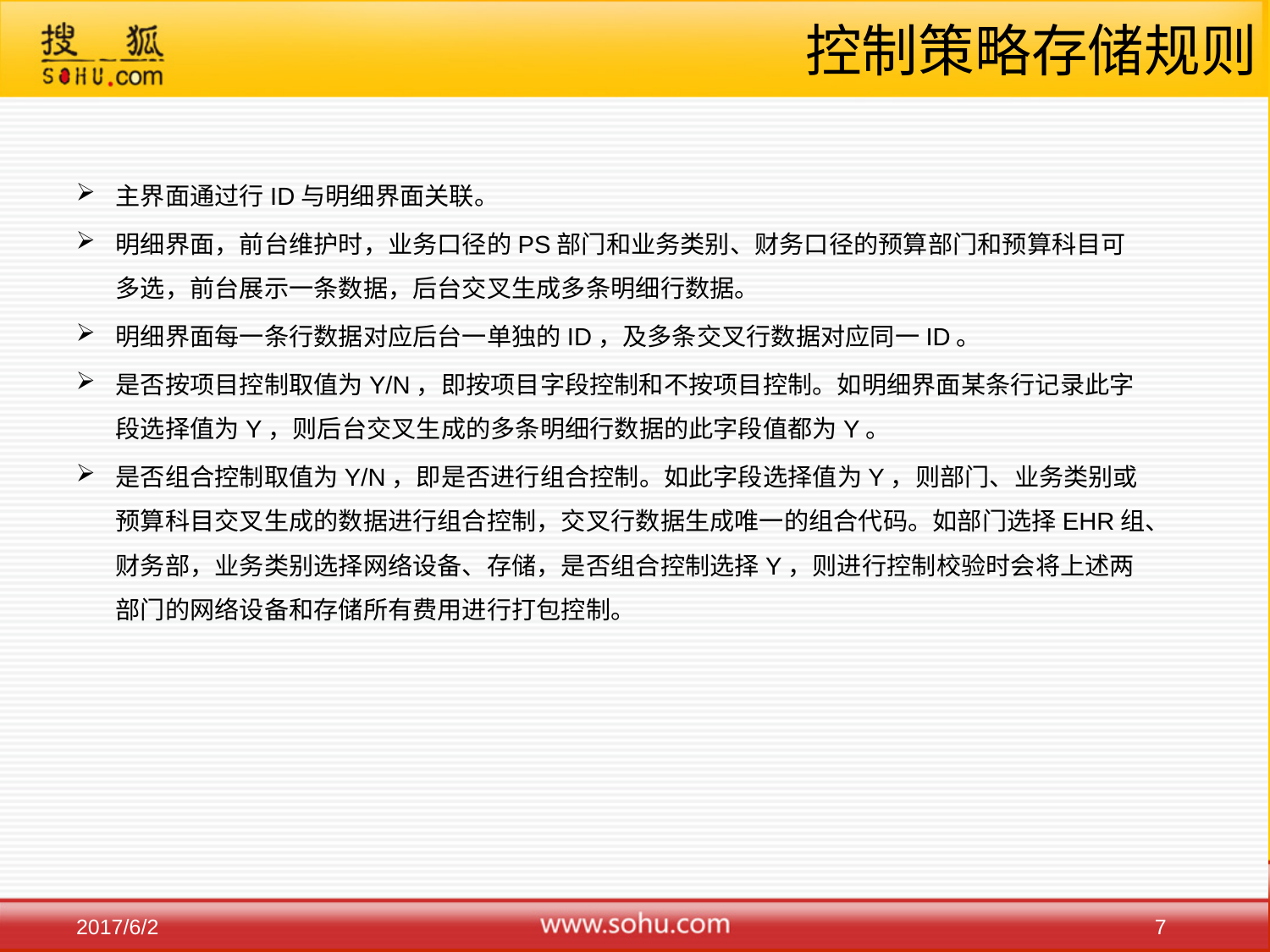

# 控制策略存储规则
主界面通过行ID与明细界面关联。
明细界面，前台维护时，业务口径的PS部门和业务类别、财务口径的预算部门和预算科目可多选，前台展示一条数据，后台交叉生成多条明细行数据。
明细界面每一条行数据对应后台一单独的ID，及多条交叉行数据对应同一ID。
是否按项目控制取值为Y/N，即按项目字段控制和不按项目控制。如明细界面某条行记录此字段选择值为Y，则后台交叉生成的多条明细行数据的此字段值都为Y。
是否组合控制取值为Y/N，即是否进行组合控制。如此字段选择值为Y，则部门、业务类别或预算科目交叉生成的数据进行组合控制，交叉行数据生成唯一的组合代码。如部门选择EHR组、财务部，业务类别选择网络设备、存储，是否组合控制选择Y，则进行控制校验时会将上述两部门的网络设备和存储所有费用进行打包控制。

7